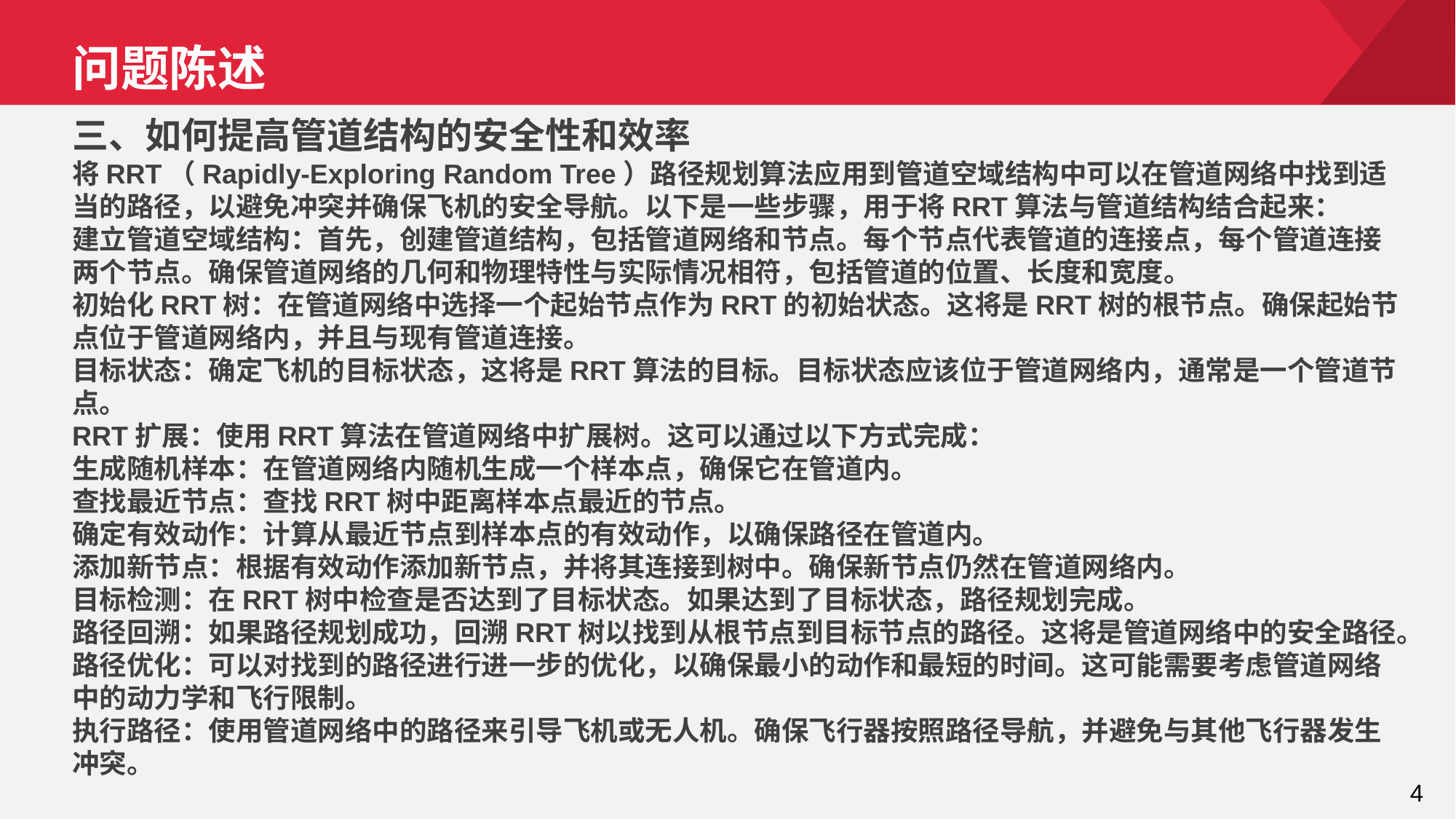

问题陈述
三、如何提高管道结构的安全性和效率
将RRT（Rapidly-Exploring Random Tree）路径规划算法应用到管道空域结构中可以在管道网络中找到适当的路径，以避免冲突并确保飞机的安全导航。以下是一些步骤，用于将RRT算法与管道结构结合起来：
建立管道空域结构：首先，创建管道结构，包括管道网络和节点。每个节点代表管道的连接点，每个管道连接两个节点。确保管道网络的几何和物理特性与实际情况相符，包括管道的位置、长度和宽度。
初始化RRT树：在管道网络中选择一个起始节点作为RRT的初始状态。这将是RRT树的根节点。确保起始节点位于管道网络内，并且与现有管道连接。
目标状态：确定飞机的目标状态，这将是RRT算法的目标。目标状态应该位于管道网络内，通常是一个管道节点。
RRT扩展：使用RRT算法在管道网络中扩展树。这可以通过以下方式完成：
生成随机样本：在管道网络内随机生成一个样本点，确保它在管道内。
查找最近节点：查找RRT树中距离样本点最近的节点。
确定有效动作：计算从最近节点到样本点的有效动作，以确保路径在管道内。
添加新节点：根据有效动作添加新节点，并将其连接到树中。确保新节点仍然在管道网络内。
目标检测：在RRT树中检查是否达到了目标状态。如果达到了目标状态，路径规划完成。
路径回溯：如果路径规划成功，回溯RRT树以找到从根节点到目标节点的路径。这将是管道网络中的安全路径。
路径优化：可以对找到的路径进行进一步的优化，以确保最小的动作和最短的时间。这可能需要考虑管道网络中的动力学和飞行限制。
执行路径：使用管道网络中的路径来引导飞机或无人机。确保飞行器按照路径导航，并避免与其他飞行器发生冲突。
4